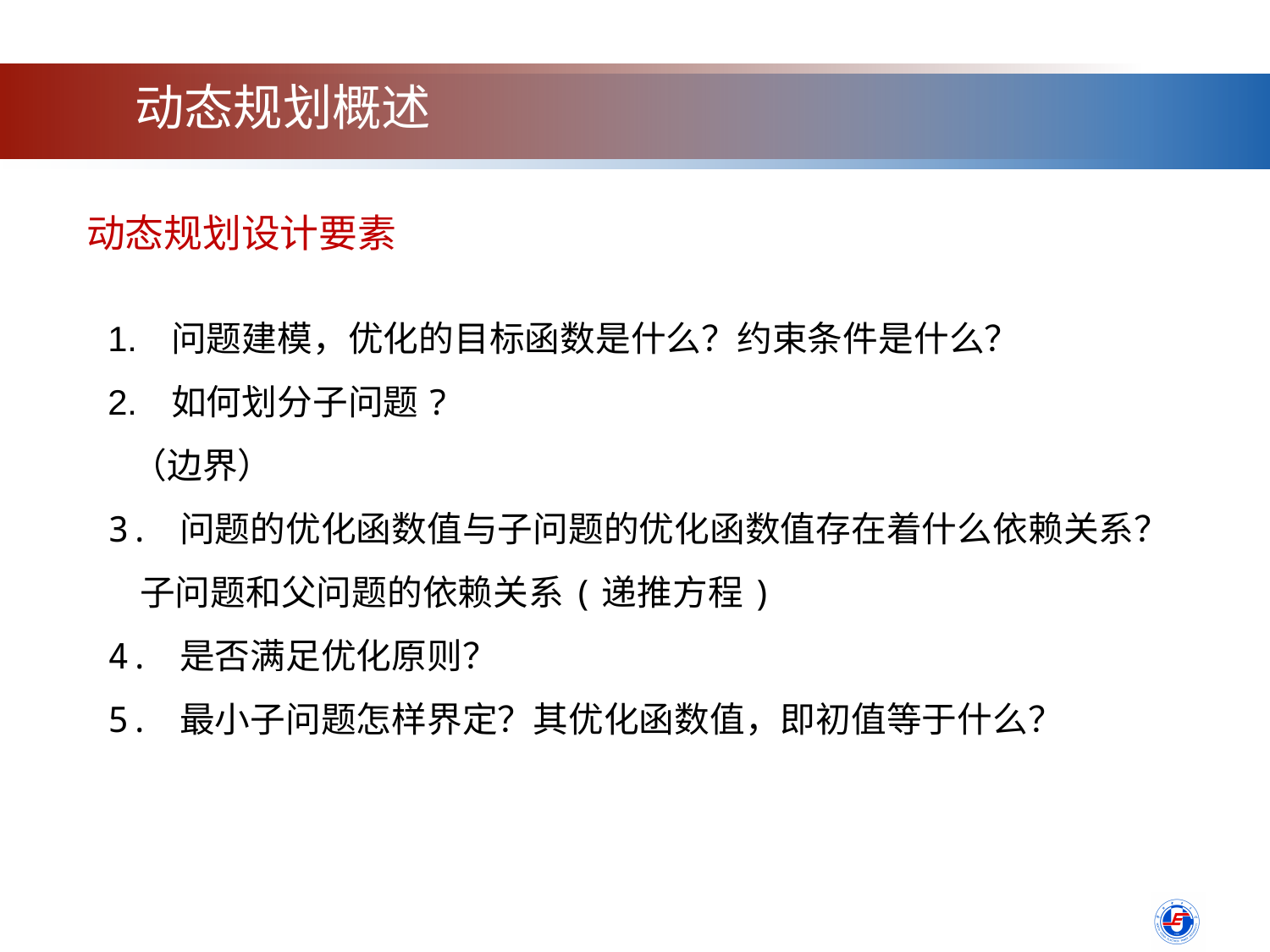

动态规划概述
动态规划设计要素
问题建模，优化的目标函数是什么？约束条件是什么？
如何划分子问题?
  （边界）
3. 问题的优化函数值与子问题的优化函数值存在着什么依赖关系？
   子问题和父问题的依赖关系(递推方程)
4. 是否满足优化原则？
5. 最小子问题怎样界定？其优化函数值，即初值等于什么？